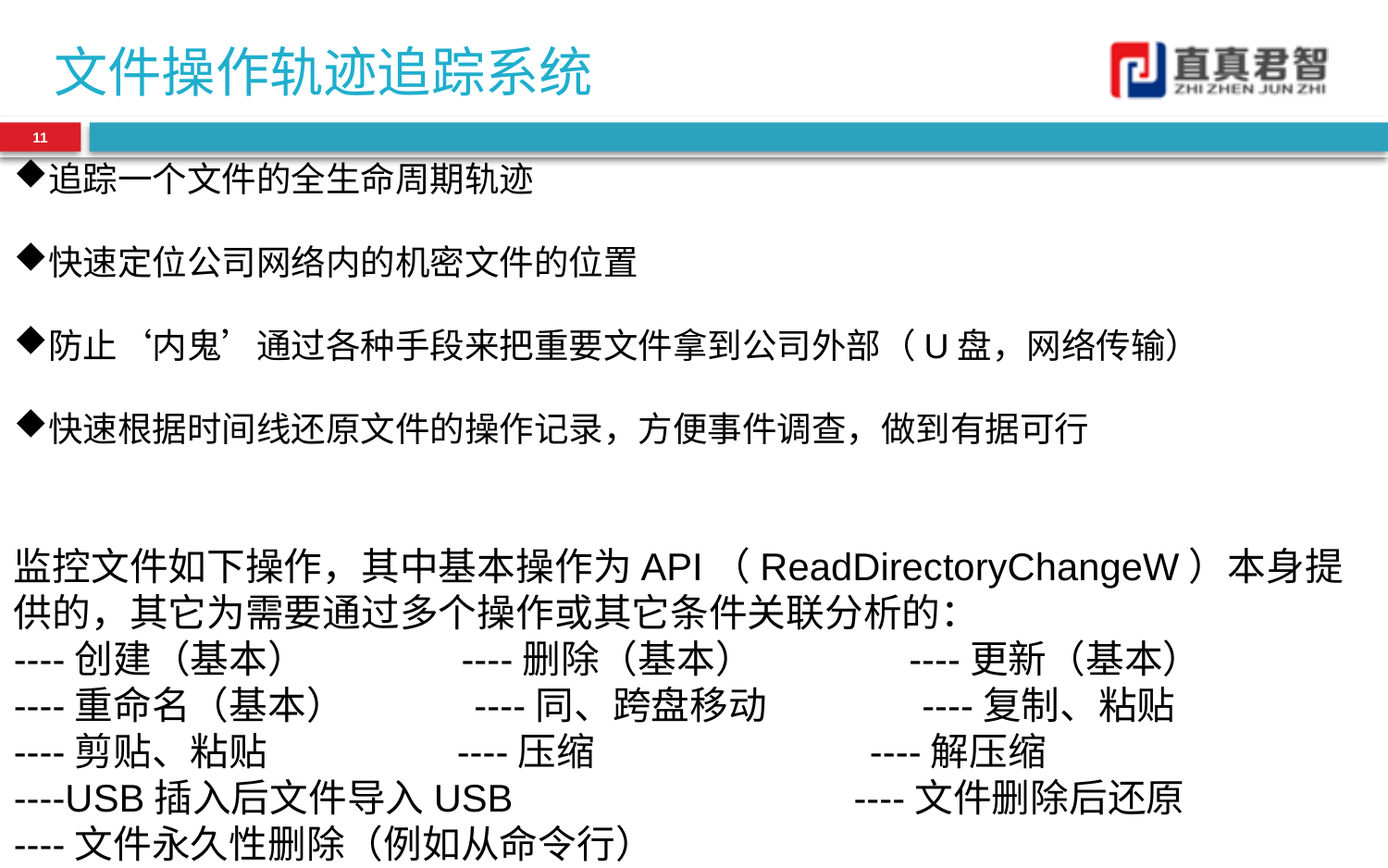

# 文件操作轨迹追踪系统
11
追踪一个文件的全生命周期轨迹

快速定位公司网络内的机密文件的位置

防止‘内鬼’通过各种手段来把重要文件拿到公司外部（U盘，网络传输）

快速根据时间线还原文件的操作记录，方便事件调查，做到有据可行

监控文件如下操作，其中基本操作为API（ReadDirectoryChangeW）本身提供的，其它为需要通过多个操作或其它条件关联分析的：
----创建（基本）                 ----删除（基本）                 ----更新（基本）             ----重命名（基本）              ----同、跨盘移动                 ----复制、粘贴
----剪贴、粘贴                     ----压缩                               ----解压缩
----USB插入后文件导入USB                                ----文件删除后还原
----文件永久性删除（例如从命令行）